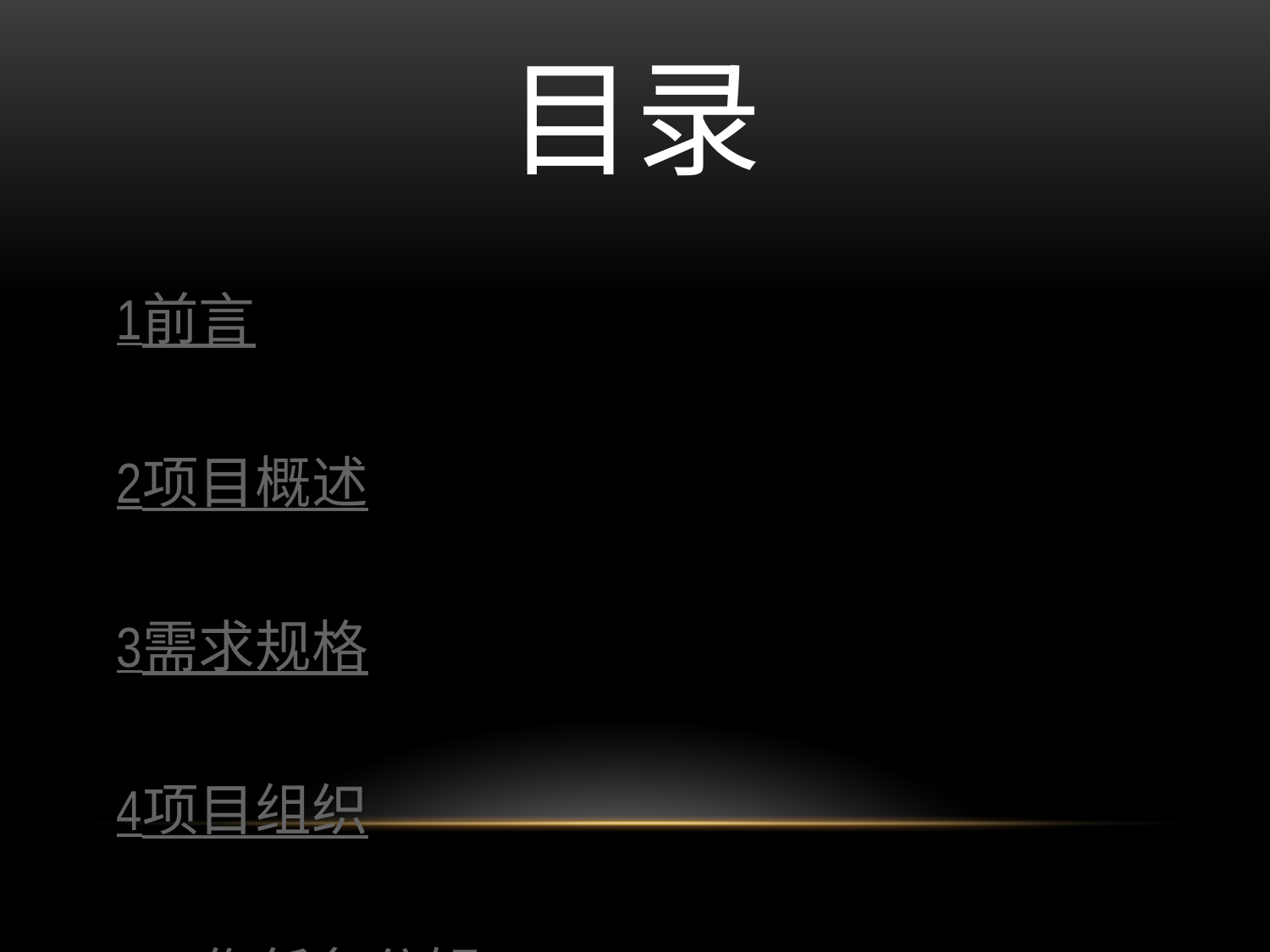

# 目录
1前言
2项目概述
3需求规格
4项目组织
5工作任务分解
6项目估计
7其它